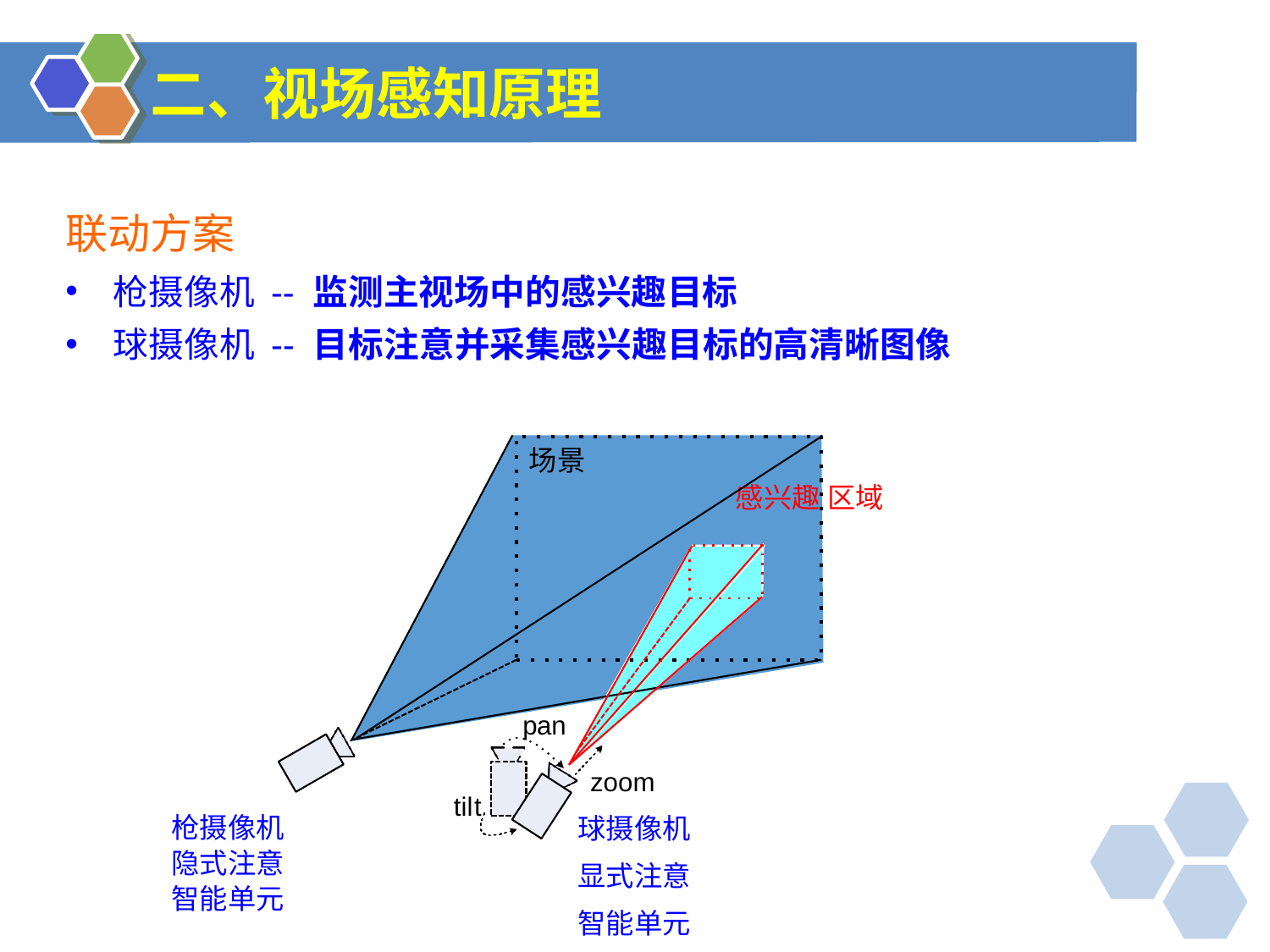

# 二、视场感知原理
联动方案
枪摄像机 -- 监测主视场中的感兴趣目标
球摄像机 -- 目标注意并采集感兴趣目标的高清晰图像

场景
感兴趣 区域

pan

zoom
球摄像机
显式注意
智能单元

tilt
枪摄像机
隐式注意
智能单元